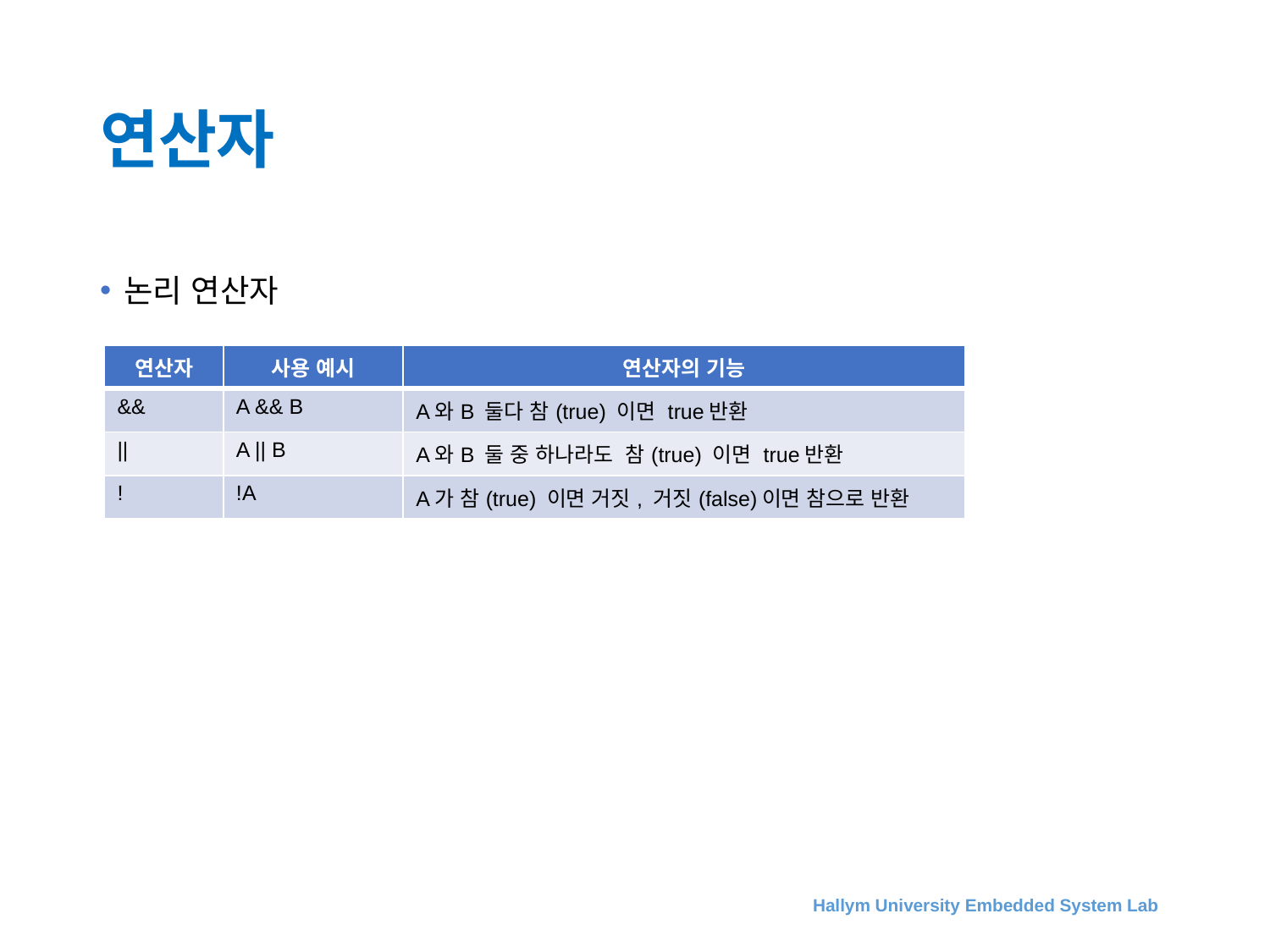

# 연산자
논리 연산자
| 연산자 | 사용 예시 | 연산자의 기능 |
| --- | --- | --- |
| && | A && B | A와B 둘다 참(true) 이면 true반환 |
| || | A || B | A와B 둘 중 하나라도 참(true) 이면 true반환 |
| ! | !A | A가 참(true) 이면 거짓, 거짓(false)이면 참으로 반환 |
Hallym University Embedded System Lab